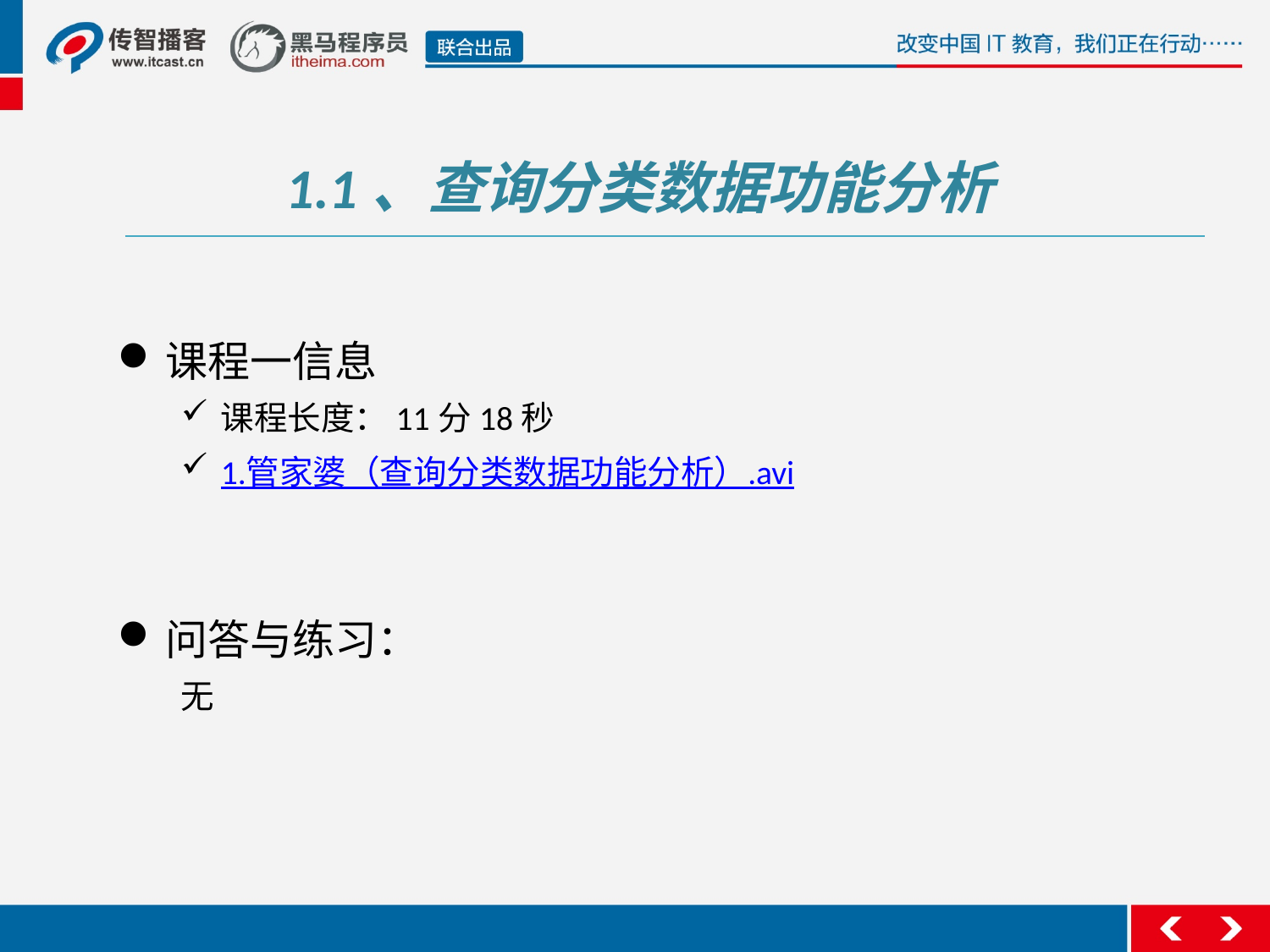

1.1、查询分类数据功能分析

课程一信息
课程长度：11分18秒
1.管家婆（查询分类数据功能分析）.avi

问答与练习：
无